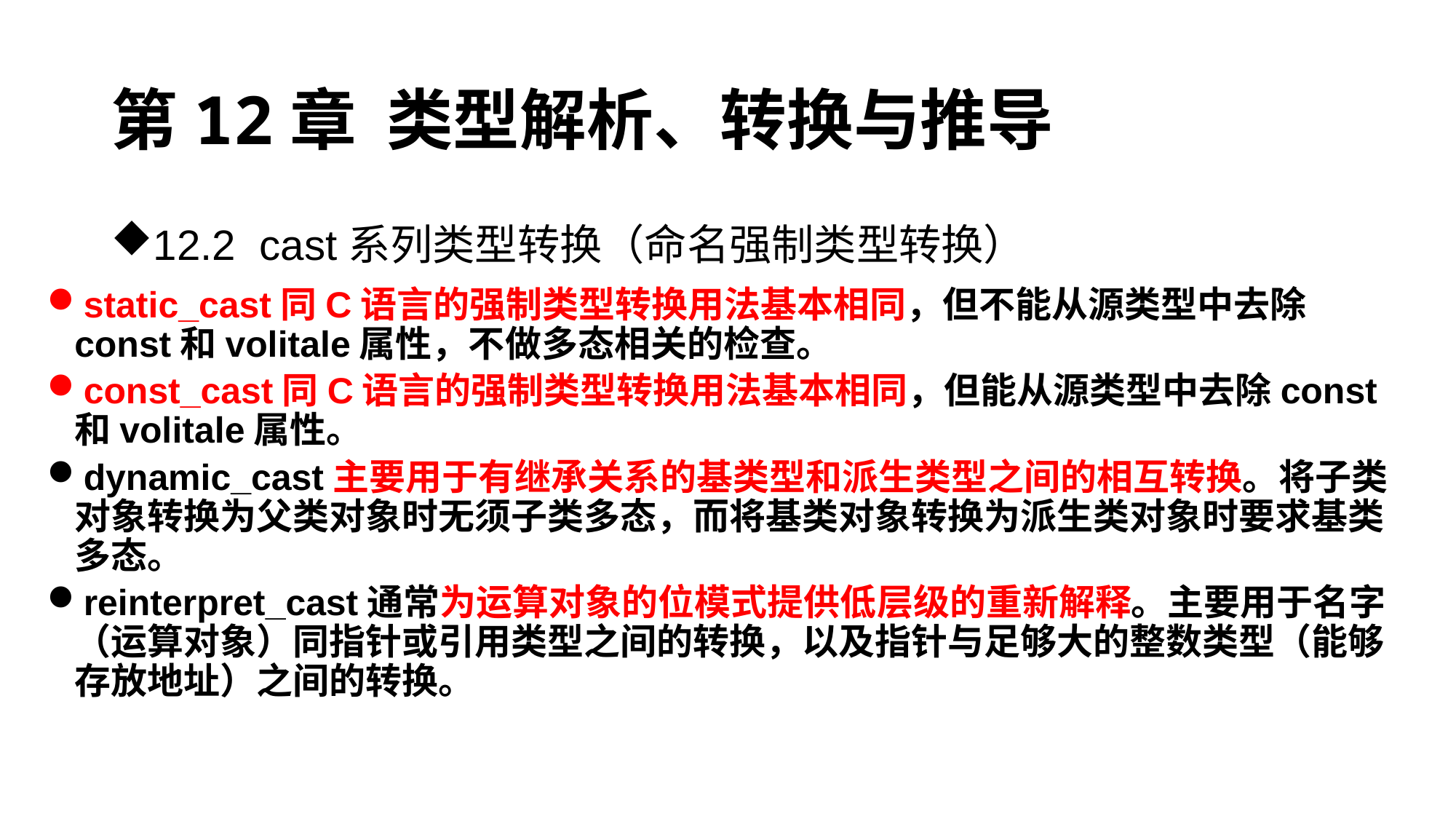

# 第12章  类型解析、转换与推导
12.2  cast系列类型转换（命名强制类型转换）
static_cast同C语言的强制类型转换用法基本相同，但不能从源类型中去除const和volitale属性，不做多态相关的检查。
const_cast同C语言的强制类型转换用法基本相同，但能从源类型中去除const和volitale属性。
dynamic_cast主要用于有继承关系的基类型和派生类型之间的相互转换。将子类对象转换为父类对象时无须子类多态，而将基类对象转换为派生类对象时要求基类多态。
reinterpret_cast通常为运算对象的位模式提供低层级的重新解释。主要用于名字（运算对象）同指针或引用类型之间的转换，以及指针与足够大的整数类型（能够存放地址）之间的转换。